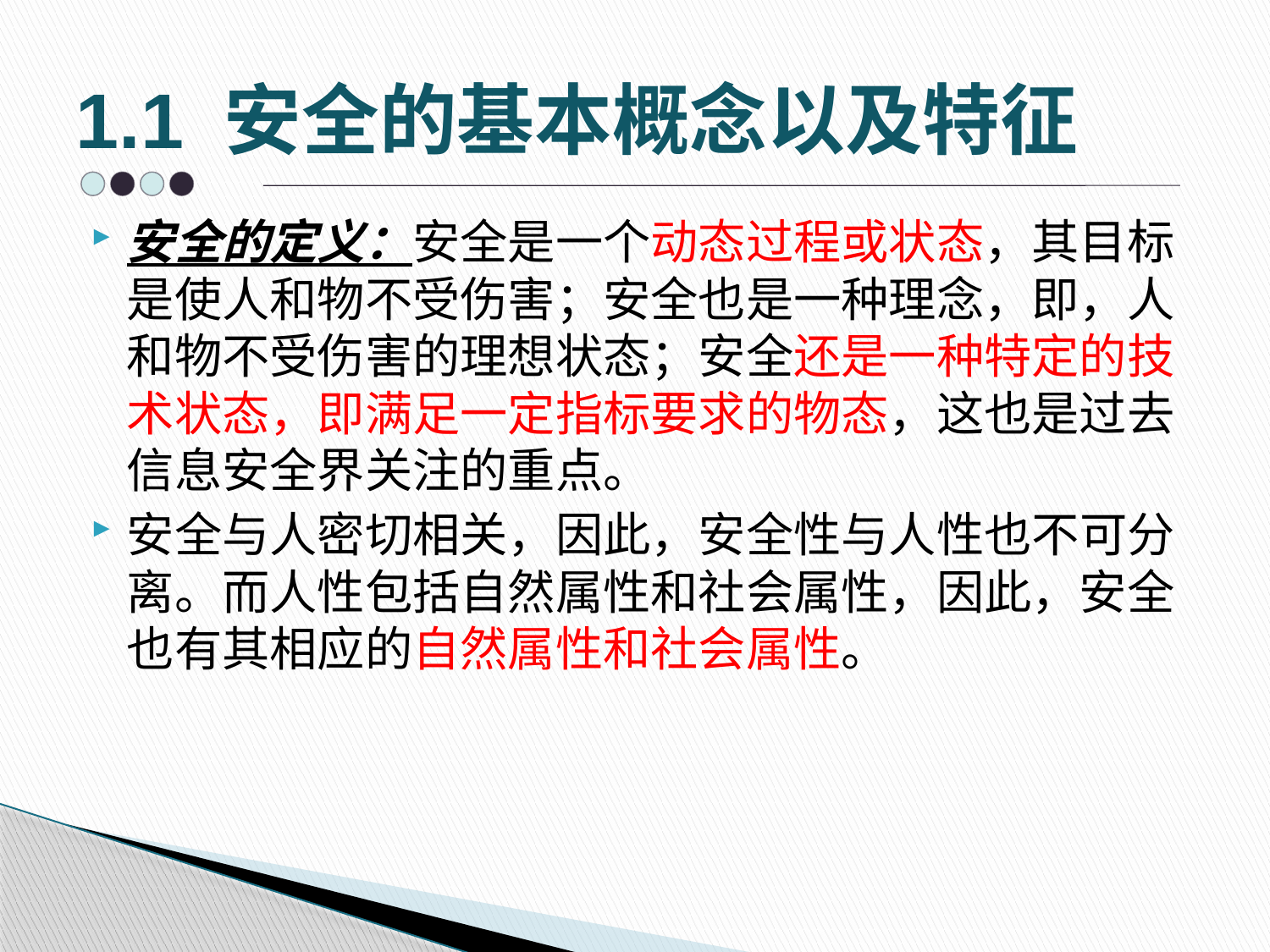

# 1.1 安全的基本概念以及特征

安全的定义：安全是一个动态过程或状态，其目标是使人和物不受伤害；安全也是一种理念，即，人和物不受伤害的理想状态；安全还是一种特定的技术状态，即满足一定指标要求的物态，这也是过去信息安全界关注的重点。
安全与人密切相关，因此，安全性与人性也不可分离。而人性包括自然属性和社会属性，因此，安全也有其相应的自然属性和社会属性。